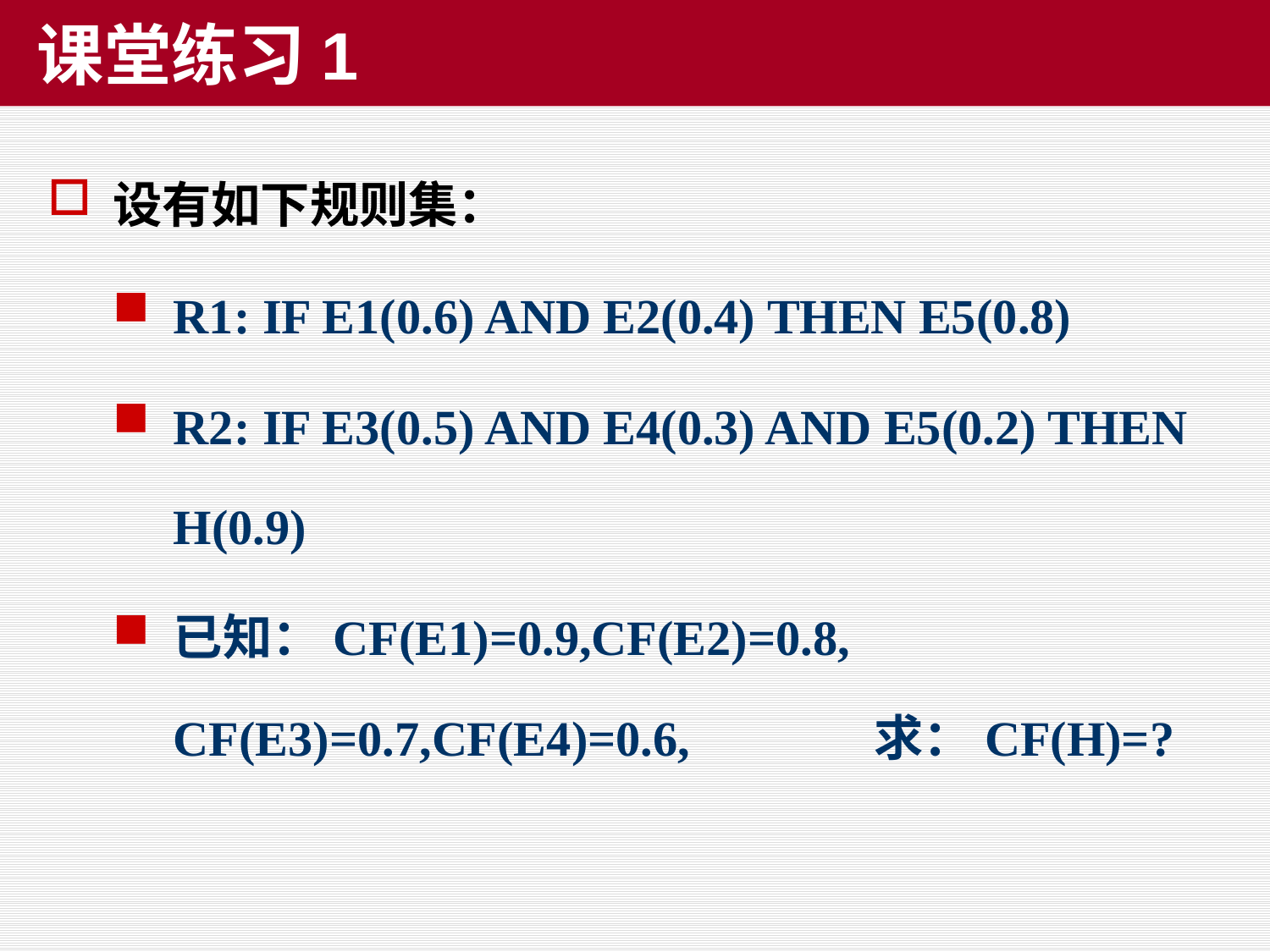

# 课堂练习1
设有如下规则集：
R1: IF E1(0.6) AND E2(0.4) THEN E5(0.8)
R2: IF E3(0.5) AND E4(0.3) AND E5(0.2) THEN H(0.9)
已知：CF(E1)=0.9,CF(E2)=0.8, CF(E3)=0.7,CF(E4)=0.6,              求：CF(H)=?